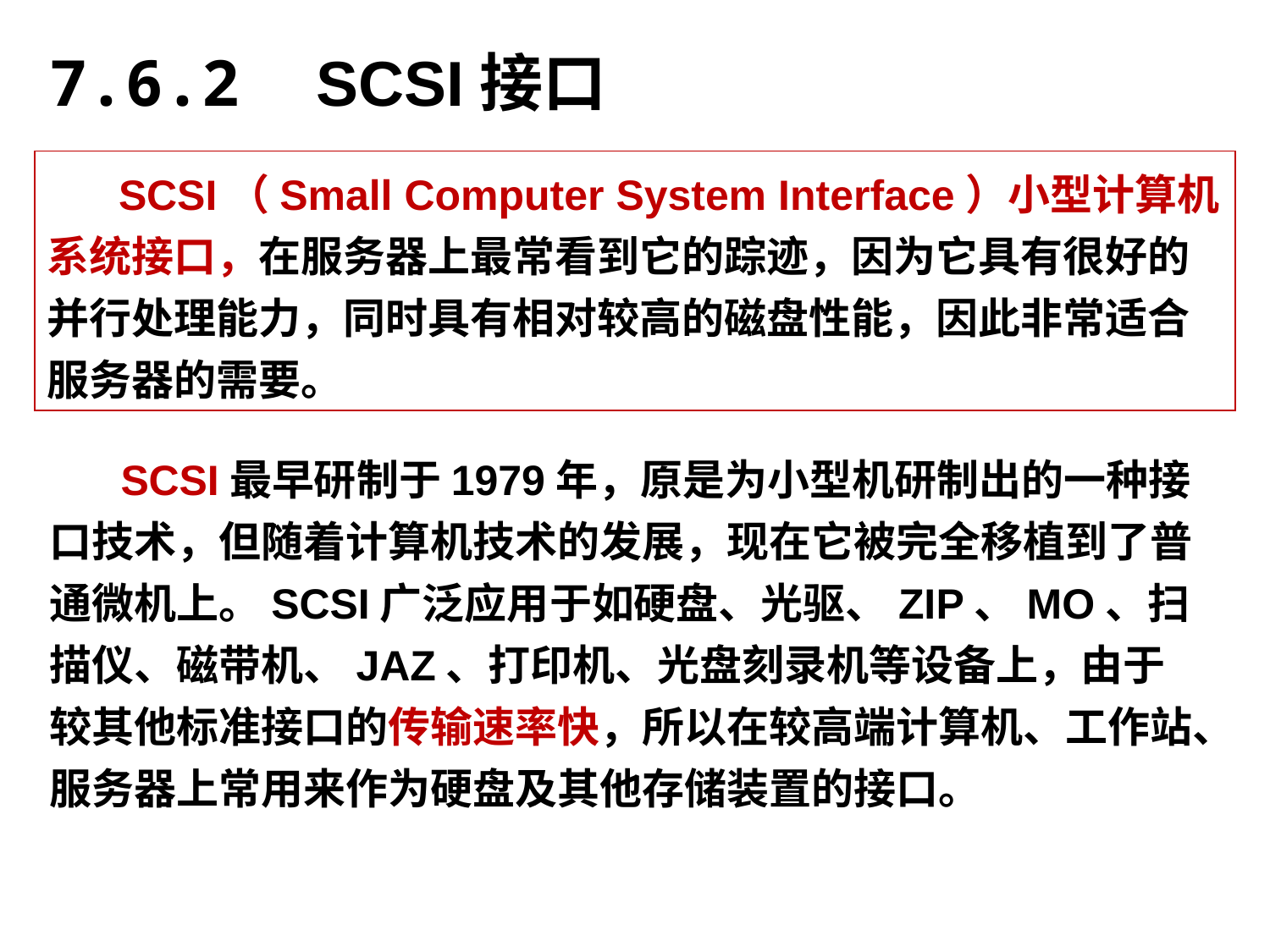

7.6.2  SCSI接口
      SCSI（Small Computer System Interface）小型计算机系统接口，在服务器上最常看到它的踪迹，因为它具有很好的并行处理能力，同时具有相对较高的磁盘性能，因此非常适合服务器的需要。
      SCSI最早研制于1979年，原是为小型机研制出的一种接口技术，但随着计算机技术的发展，现在它被完全移植到了普通微机上。SCSI广泛应用于如硬盘、光驱、ZIP、MO、扫描仪、磁带机、JAZ、打印机、光盘刻录机等设备上，由于较其他标准接口的传输速率快，所以在较高端计算机、工作站、服务器上常用来作为硬盘及其他存储装置的接口。
178